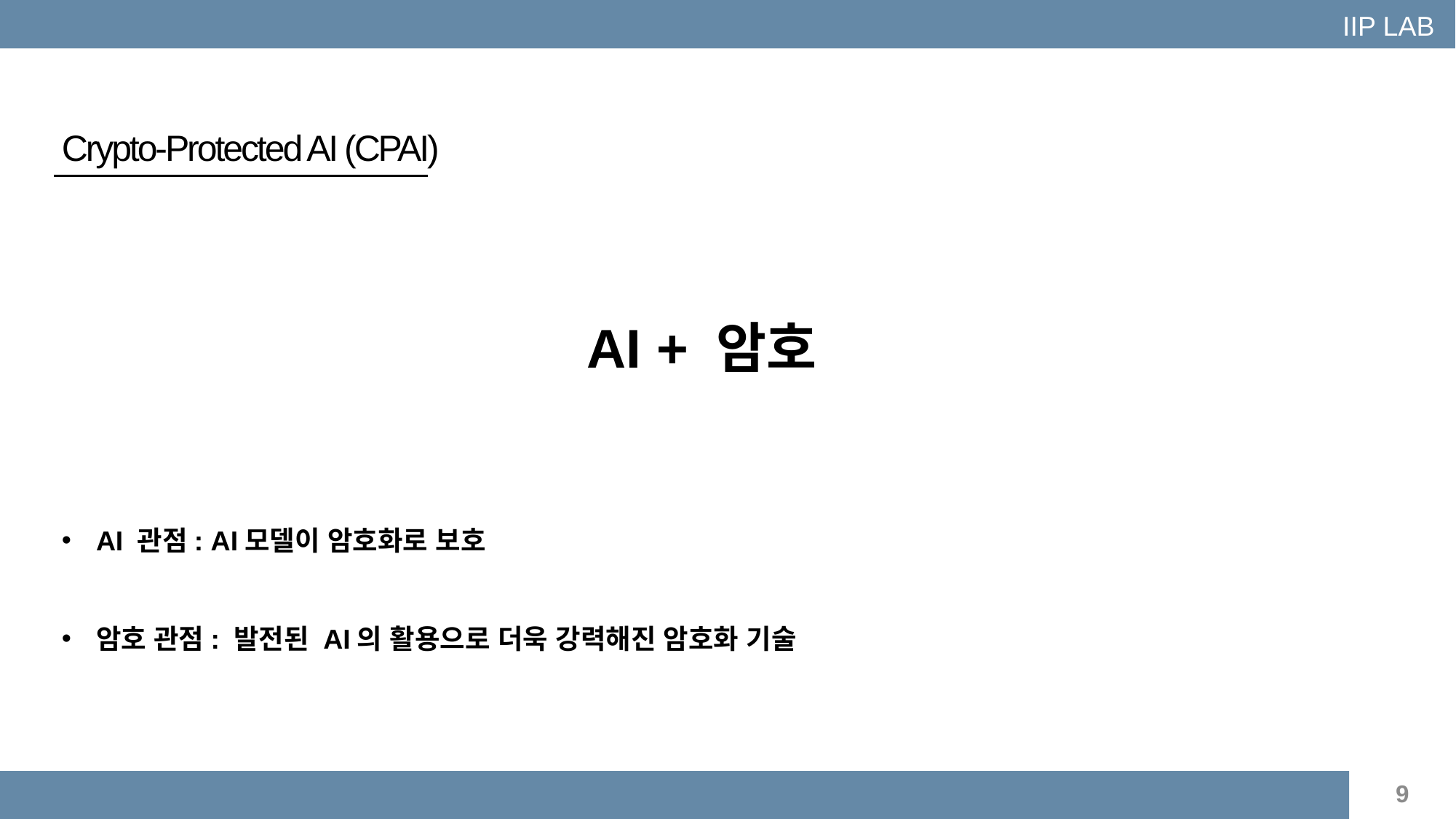

IIP LAB
Crypto-Protected AI (CPAI)
AI + 암호
AI 관점: AI모델이 암호화로 보호

암호 관점: 발전된 AI의 활용으로 더욱 강력해진 암호화 기술

9